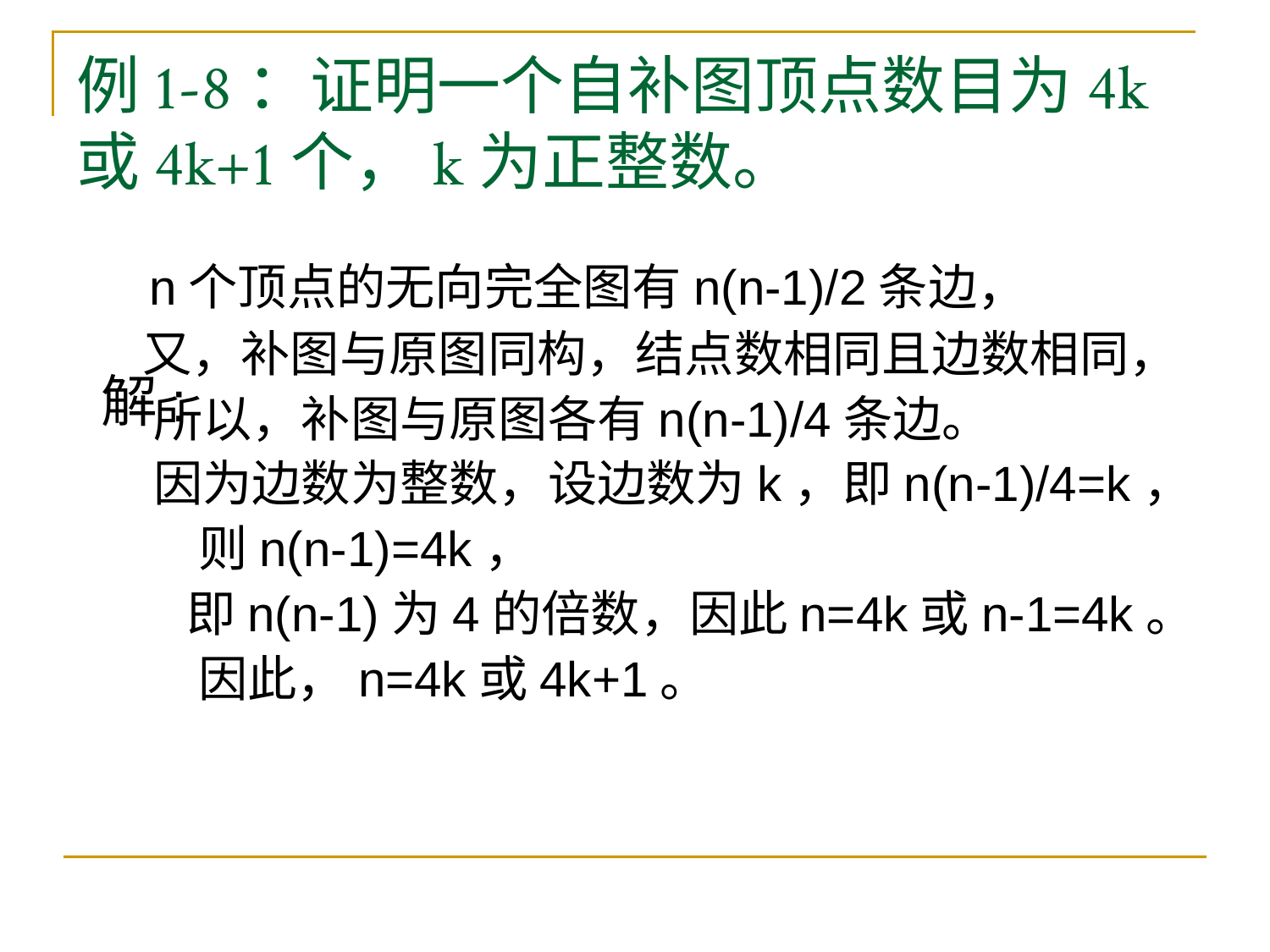

例1-8：证明一个自补图顶点数目为4k或4k+1个，k为正整数。
    n个顶点的无向完全图有n(n-1)/2条边，
    又，补图与原图同构，结点数相同且边数相同，
     所以，补图与原图各有n(n-1)/4条边。
     因为边数为整数，设边数为k，即n(n-1)/4=k，则n(n-1)=4k，
        即n(n-1)为4的倍数，因此n=4k或n-1=4k。因此，n=4k或4k+1。

解: